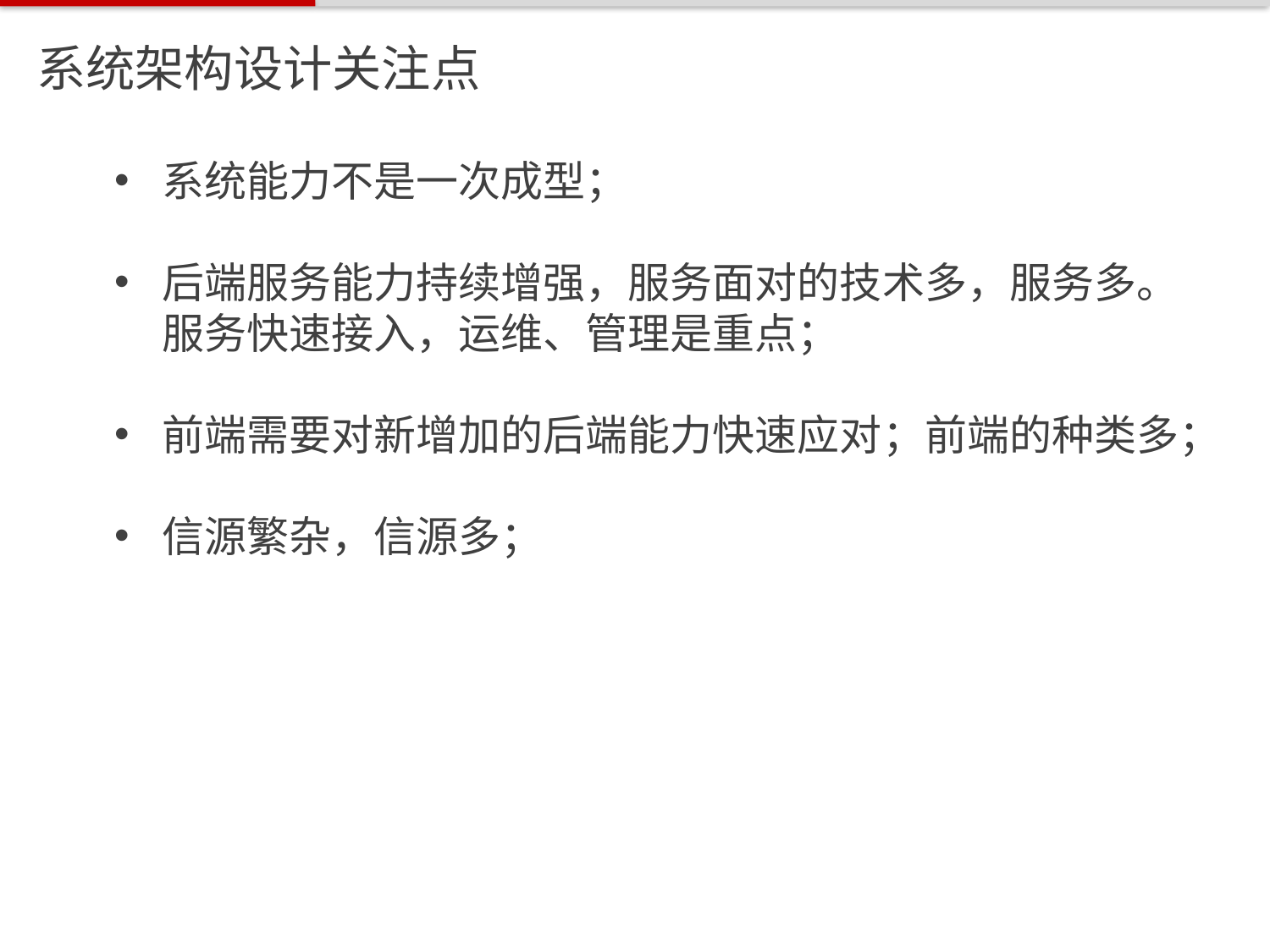

系统架构设计关注点
系统能力不是一次成型；

后端服务能力持续增强，服务面对的技术多，服务多。服务快速接入，运维、管理是重点；

前端需要对新增加的后端能力快速应对；前端的种类多；

信源繁杂，信源多；